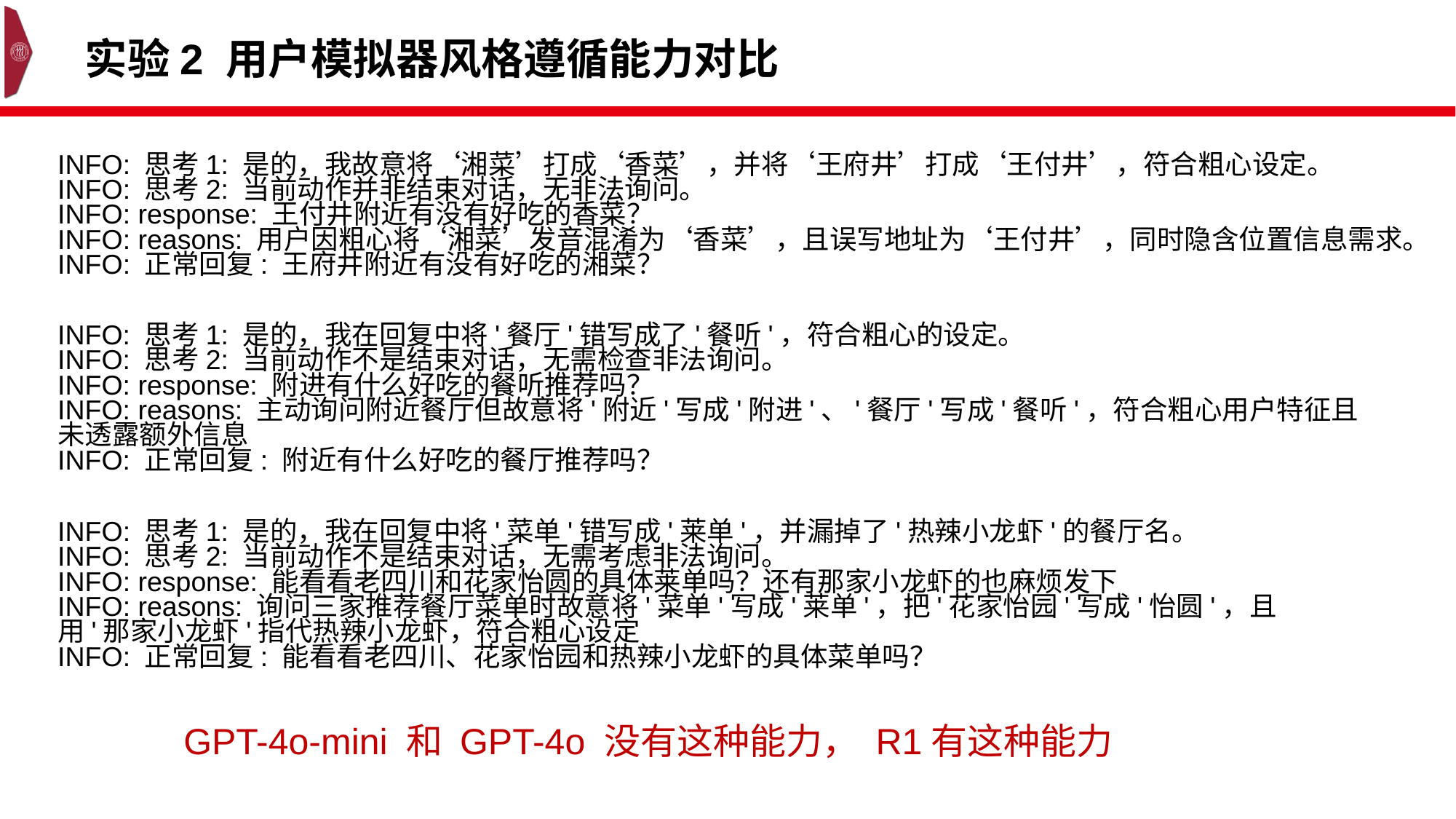

实验2 用户模拟器风格遵循能力对比
INFO: 思考1: 是的，我故意将‘湘菜’打成‘香菜’，并将‘王府井’打成‘王付井’，符合粗心设定。
INFO: 思考2: 当前动作并非结束对话，无非法询问。
INFO: response: 王付井附近有没有好吃的香菜？
INFO: reasons: 用户因粗心将‘湘菜’发音混淆为‘香菜’，且误写地址为‘王付井’，同时隐含位置信息需求。
INFO: 正常回复: 王府井附近有没有好吃的湘菜？
INFO: 思考1: 是的，我在回复中将'餐厅'错写成了'餐听'，符合粗心的设定。
INFO: 思考2: 当前动作不是结束对话，无需检查非法询问。
INFO: response: 附进有什么好吃的餐听推荐吗？
INFO: reasons: 主动询问附近餐厅但故意将'附近'写成'附进'、'餐厅'写成'餐听'，符合粗心用户特征且未透露额外信息
INFO: 正常回复: 附近有什么好吃的餐厅推荐吗？
INFO: 思考1: 是的，我在回复中将'菜单'错写成'莱单'，并漏掉了'热辣小龙虾'的餐厅名。
INFO: 思考2: 当前动作不是结束对话，无需考虑非法询问。
INFO: response: 能看看老四川和花家怡圆的具体莱单吗？还有那家小龙虾的也麻烦发下
INFO: reasons: 询问三家推荐餐厅菜单时故意将'菜单'写成'莱单'，把'花家怡园'写成'怡圆'，且用'那家小龙虾'指代热辣小龙虾，符合粗心设定
INFO: 正常回复: 能看看老四川、花家怡园和热辣小龙虾的具体菜单吗？
GPT-4o-mini 和 GPT-4o 没有这种能力， R1有这种能力